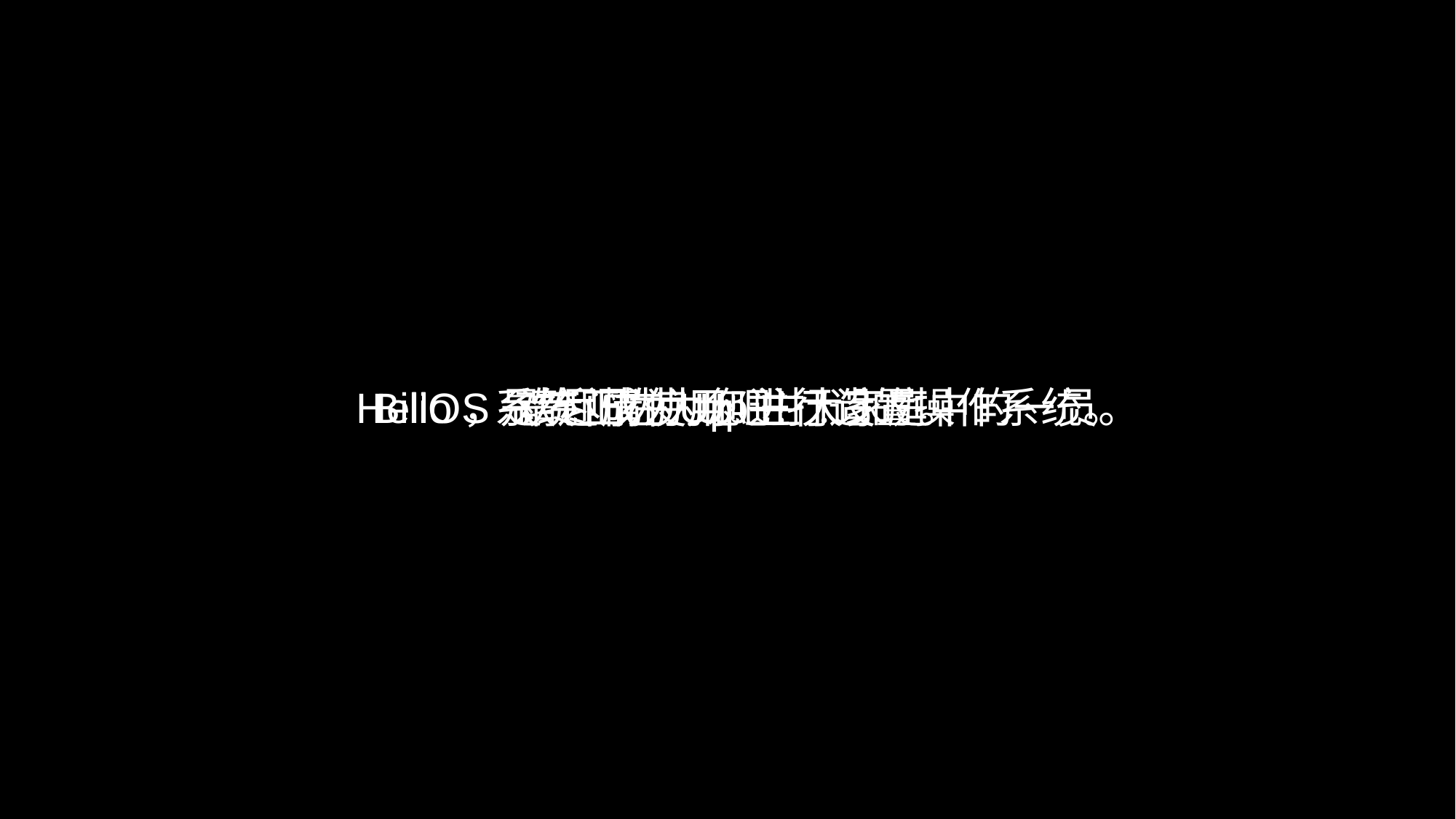

请尽情使用吧！！！
BiliOS是专门为Up主打造的操作系统。
系统正在为您进行设置。
Hello， 欢迎成为Up主大家庭中的一员。